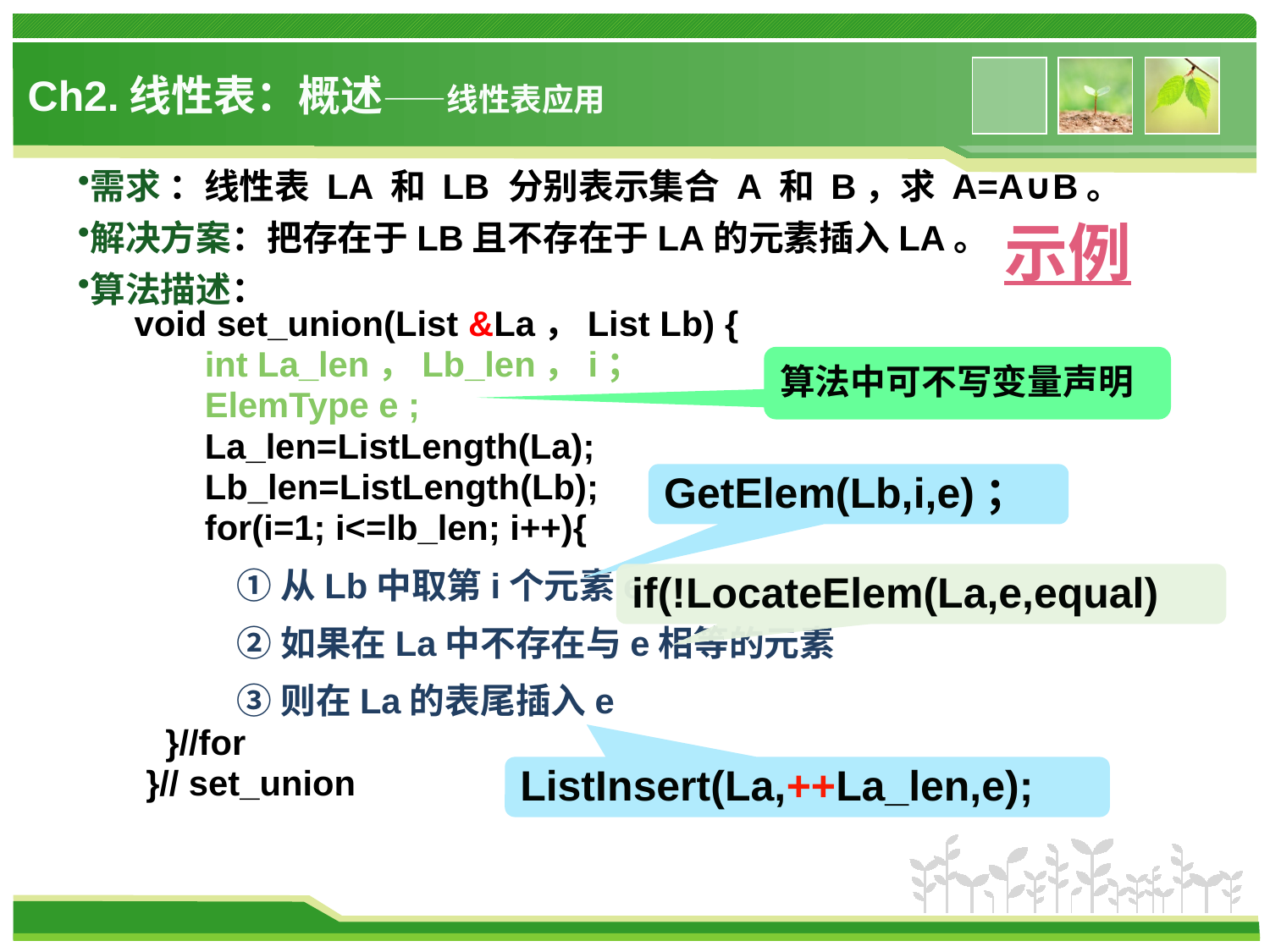

# Ch2.线性表：概述——线性表应用
需求 ：线性表 LA 和 LB 分别表示集合 A 和 B，求 A=A∪B。
解决方案：把存在于LB且不存在于LA的元素插入LA。
算法描述：
      void set_union(List &La，List Lb) {
   	int La_len，Lb_len，i；
         	ElemType e ;
         	La_len=ListLength(La);
         	Lb_len=ListLength(Lb);
         	for(i=1; i<=lb_len; i++){
           	    ①从Lb中取第i个元素e
	    ②如果在La中不存在与e相等的元素
	    ③则在La的表尾插入e
         }//for
       }// set_union
示例
算法中可不写变量声明
GetElem(Lb,i,e)；
if(!LocateElem(La,e,equal)
ListInsert(La,++La_len,e);
8